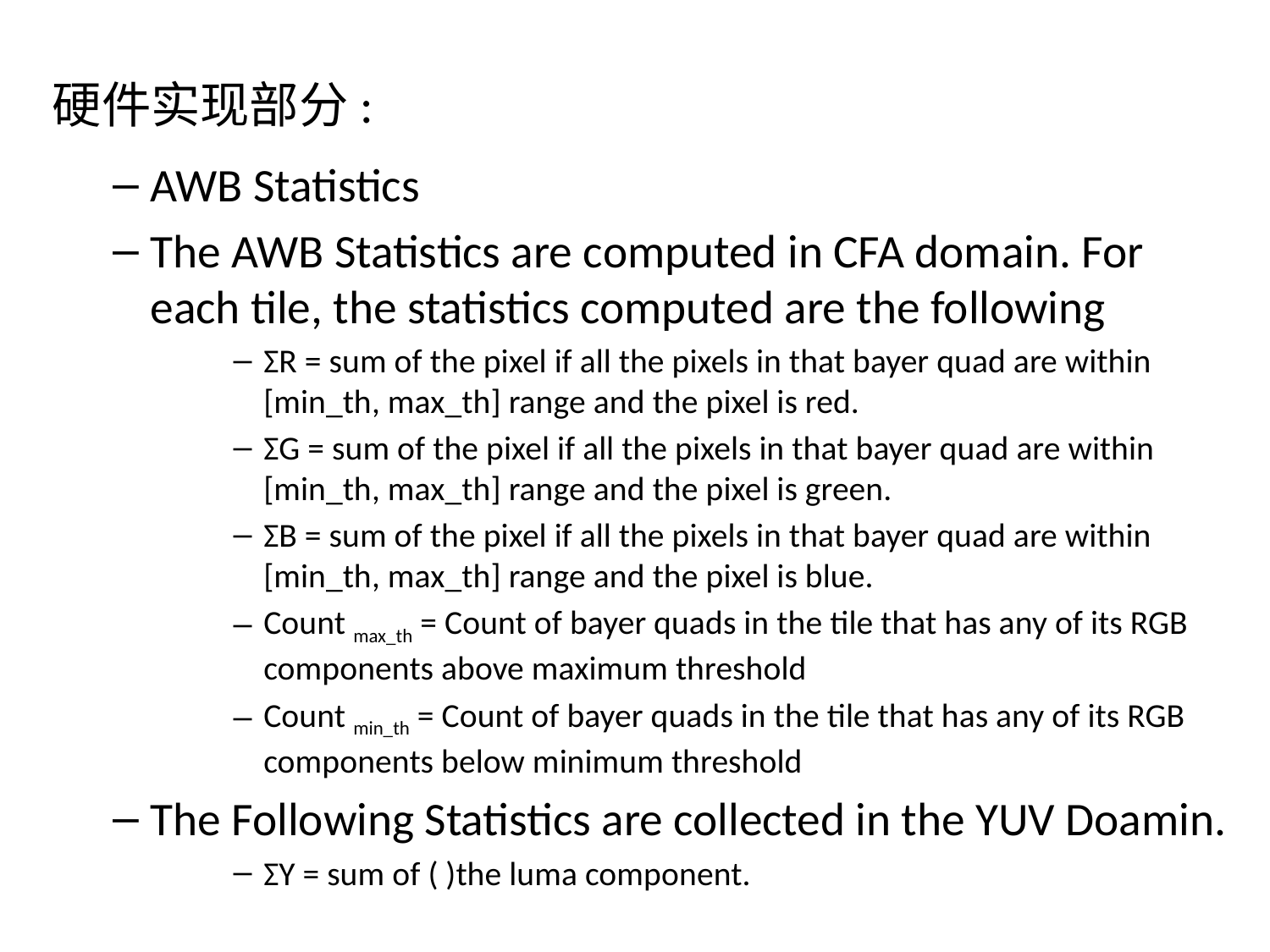

# 硬件实现部分:
AWB Statistics
The AWB Statistics are computed in CFA domain. For each tile, the statistics computed are the following
ΣR = sum of the pixel if all the pixels in that bayer quad are within [min_th, max_th] range and the pixel is red.
ΣG = sum of the pixel if all the pixels in that bayer quad are within [min_th, max_th] range and the pixel is green.
ΣB = sum of the pixel if all the pixels in that bayer quad are within [min_th, max_th] range and the pixel is blue.
Count max_th = Count of bayer quads in the tile that has any of its RGB components above maximum threshold
Count min_th = Count of bayer quads in the tile that has any of its RGB components below minimum threshold
The Following Statistics are collected in the YUV Doamin.
ΣY = sum of ( )the luma component.